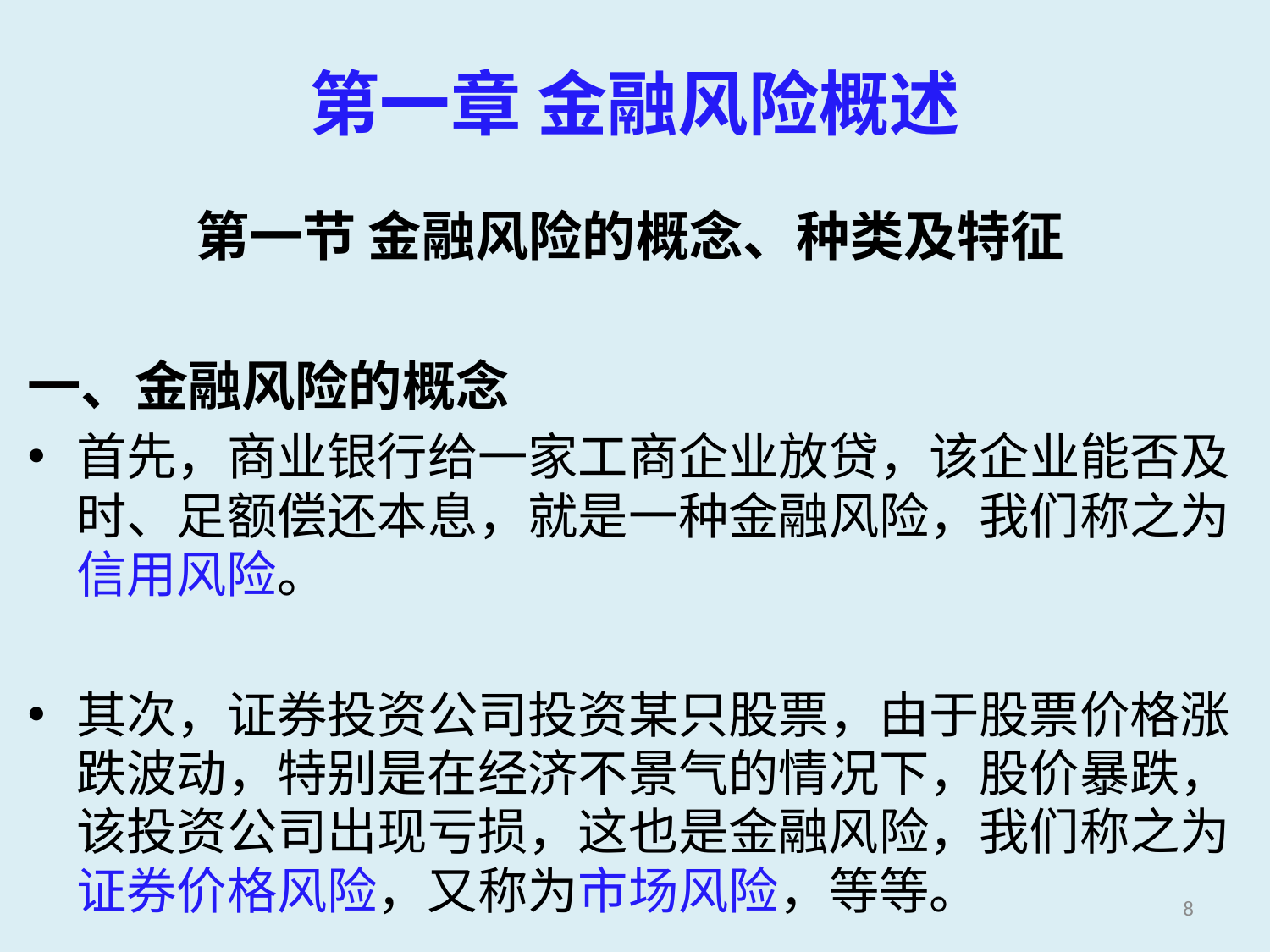

# 第一章 金融风险概述
第一节 金融风险的概念、种类及特征

一、金融风险的概念
首先，商业银行给一家工商企业放贷，该企业能否及时、足额偿还本息，就是一种金融风险，我们称之为信用风险。

其次，证券投资公司投资某只股票，由于股票价格涨跌波动，特别是在经济不景气的情况下，股价暴跌，该投资公司出现亏损，这也是金融风险，我们称之为证券价格风险，又称为市场风险，等等。

8